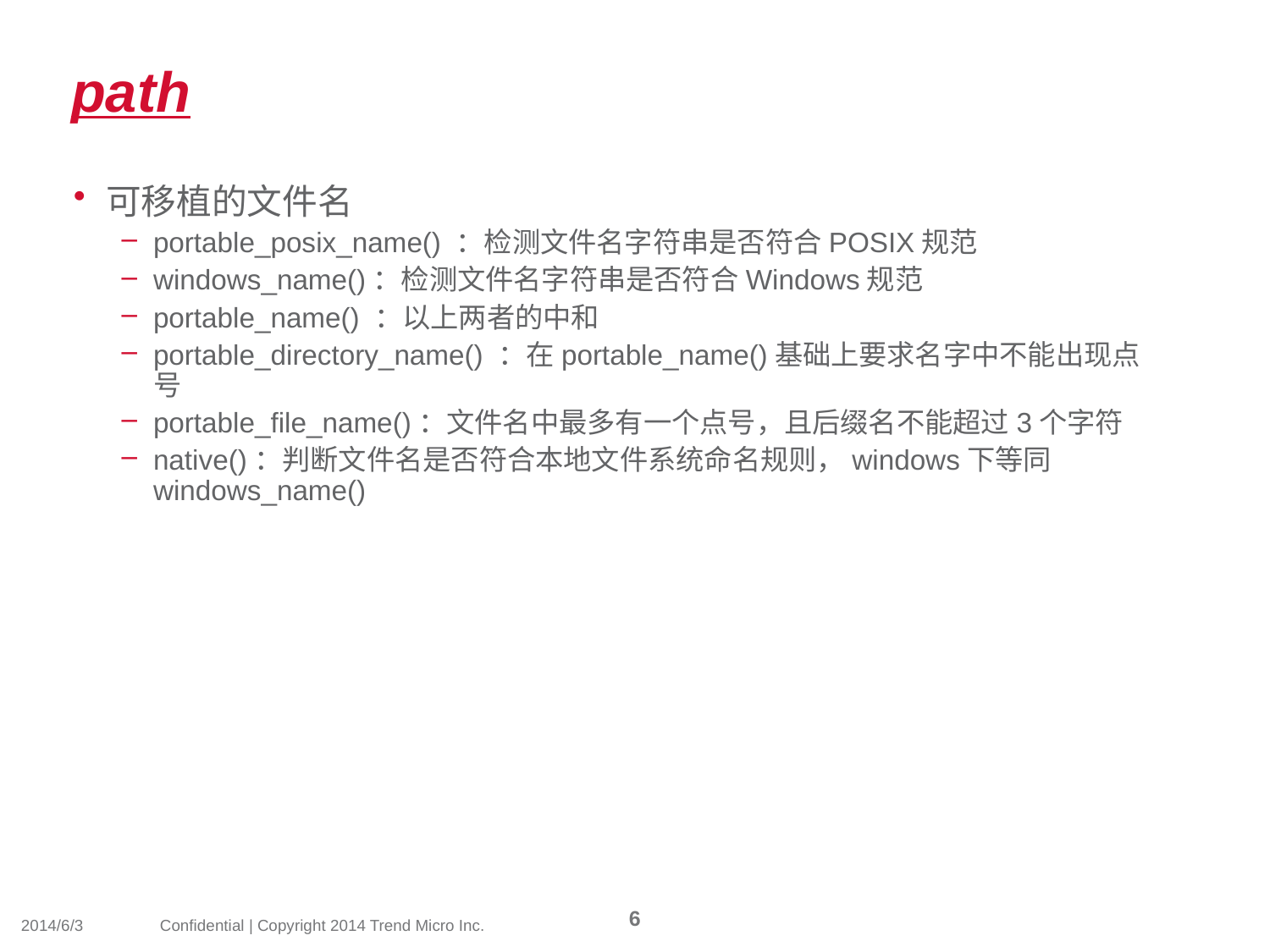

# path
可移植的文件名
portable_posix_name() ：检测文件名字符串是否符合POSIX规范
windows_name()：检测文件名字符串是否符合Windows规范
portable_name() ：以上两者的中和
portable_directory_name() ：在portable_name()基础上要求名字中不能出现点号
portable_file_name()：文件名中最多有一个点号，且后缀名不能超过3个字符
native()：判断文件名是否符合本地文件系统命名规则，windows下等同windows_name()
6
2014/6/3
Confidential | Copyright 2014 Trend Micro Inc.